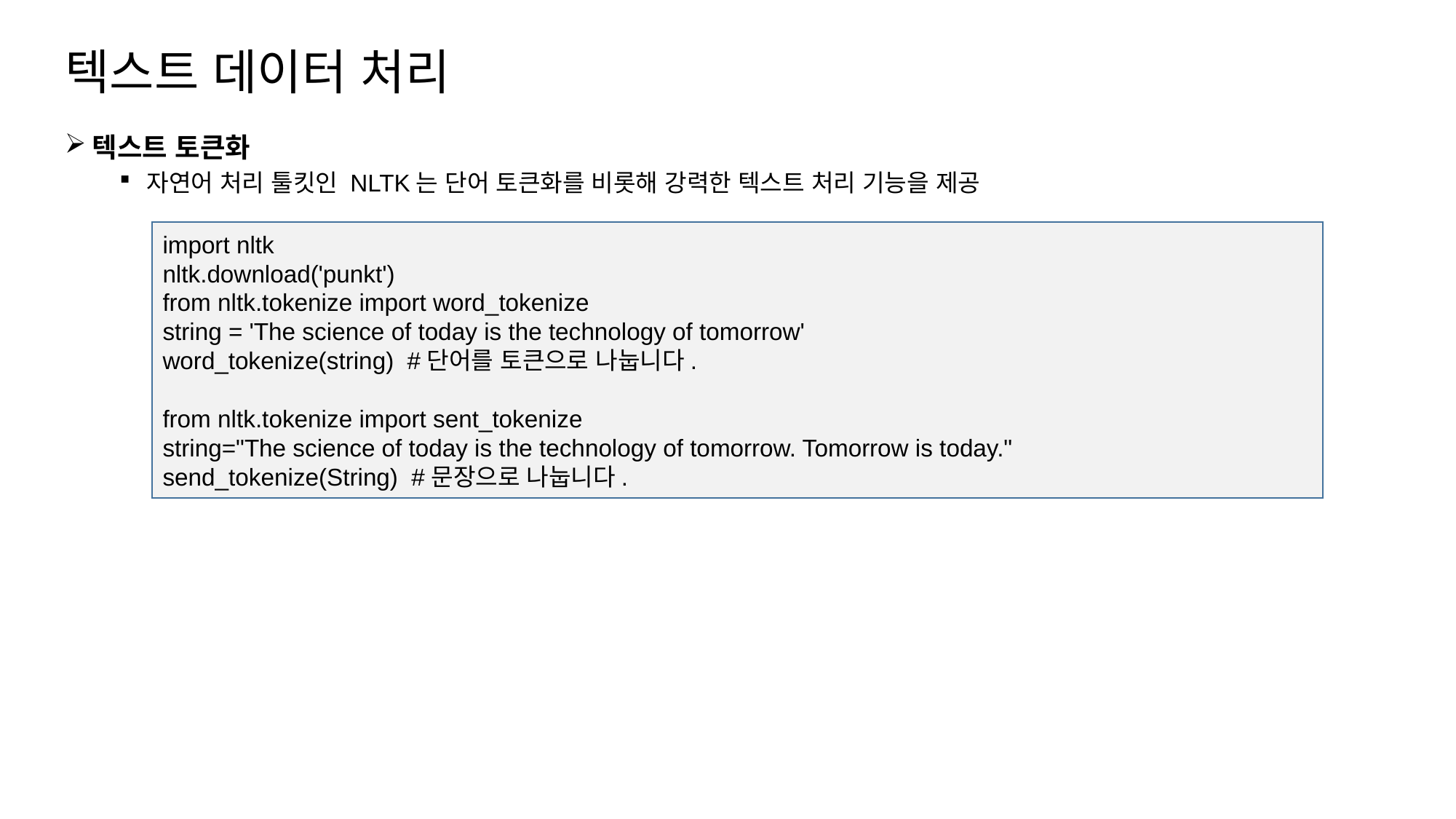

# 텍스트 데이터 처리
텍스트 토큰화
자연어 처리 툴킷인 NLTK는 단어 토큰화를 비롯해 강력한 텍스트 처리 기능을 제공
import nltk
nltk.download('punkt')
from nltk.tokenize import word_tokenize
string = 'The science of today is the technology of tomorrow'
word_tokenize(string)  #단어를 토큰으로 나눕니다.

from nltk.tokenize import sent_tokenize
string="The science of today is the technology of tomorrow. Tomorrow is today."
send_tokenize(String)  #문장으로 나눕니다.